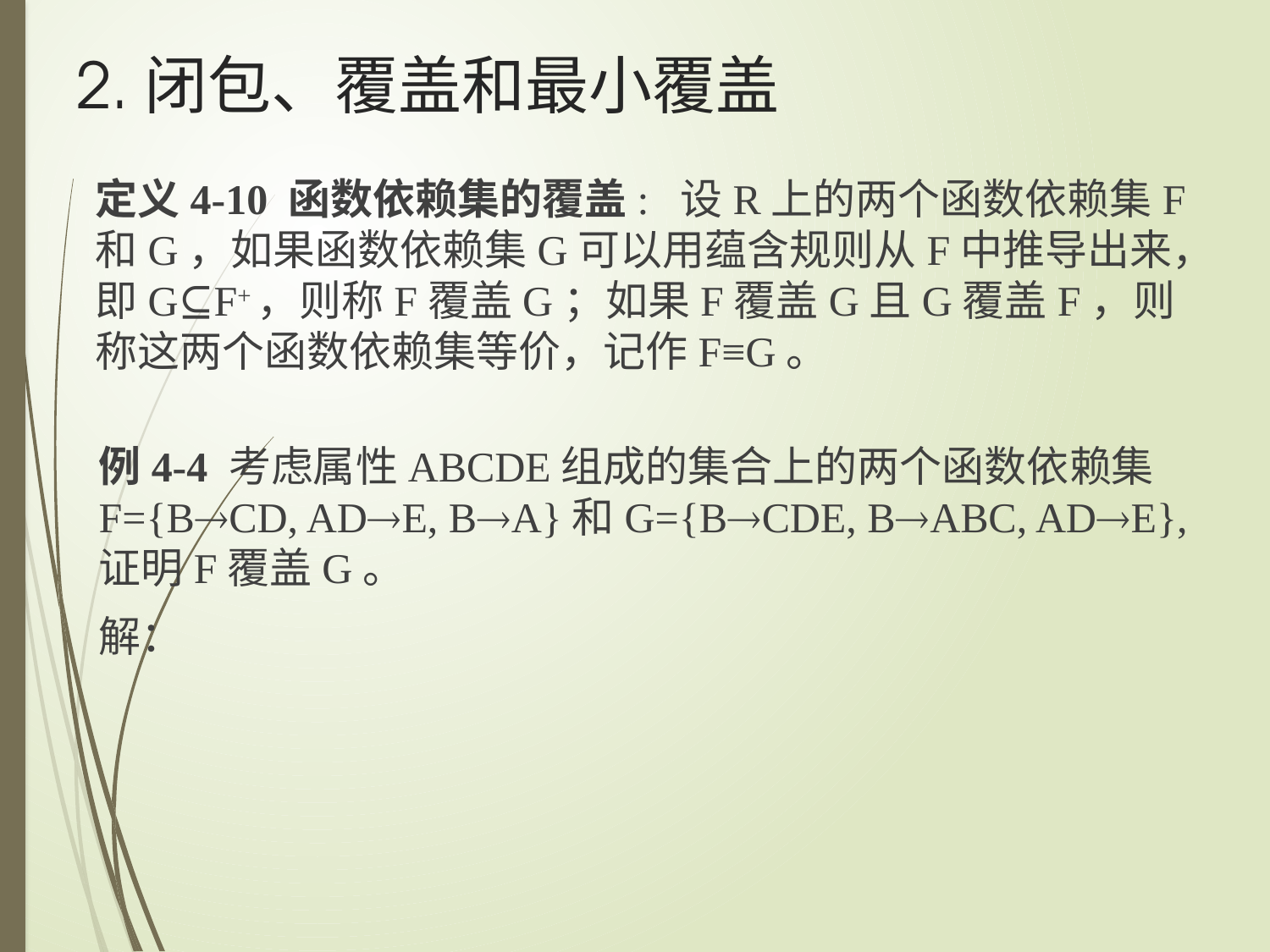

# 2.闭包、覆盖和最小覆盖
定义4-10 函数依赖集的覆盖:  设R上的两个函数依赖集F和G，如果函数依赖集G可以用蕴含规则从F中推导出来，即G⊆F+，则称F覆盖G；如果F覆盖G且G覆盖F，则称这两个函数依赖集等价，记作F≡G。
例4-4 考虑属性ABCDE组成的集合上的两个函数依赖集F={B→CD, AD→E, B→A}和G={B→CDE, B→ABC, AD→E}, 证明F覆盖G。
解：